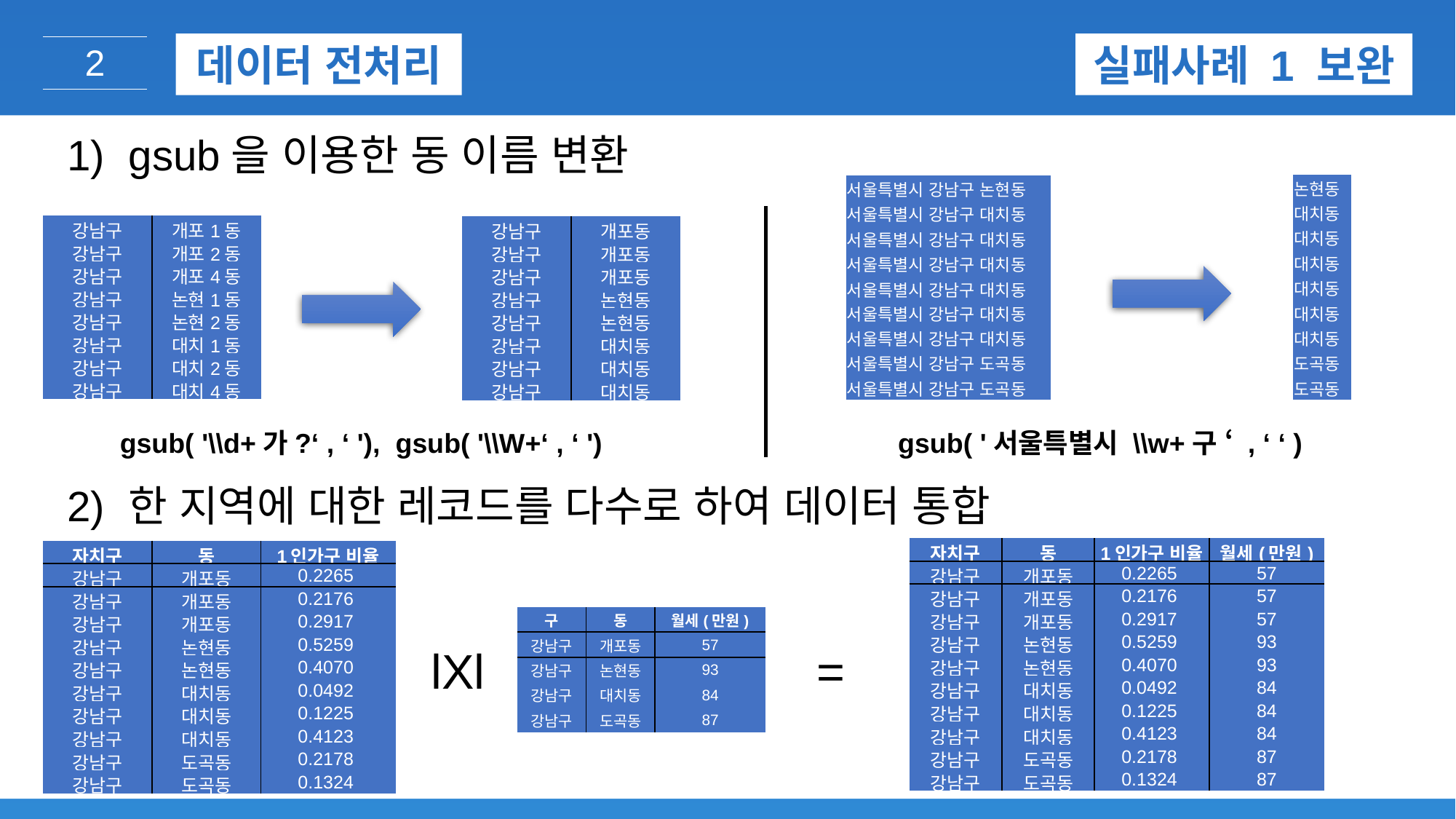

데이터 전처리
실패사례 1 보완
2

gsub을 이용한 동 이름 변환
| 논현동 |
| --- |
| 대치동 |
| 대치동 |
| 대치동 |
| 대치동 |
| 대치동 |
| 대치동 |
| 도곡동 |
| 도곡동 |
| 서울특별시 강남구 논현동 |
| --- |
| 서울특별시 강남구 대치동 |
| 서울특별시 강남구 대치동 |
| 서울특별시 강남구 대치동 |
| 서울특별시 강남구 대치동 |
| 서울특별시 강남구 대치동 |
| 서울특별시 강남구 대치동 |
| 서울특별시 강남구 도곡동 |
| 서울특별시 강남구 도곡동 |
| 강남구 | 개포1동 |
| --- | --- |
| 강남구 | 개포2동 |
| 강남구 | 개포4동 |
| 강남구 | 논현1동 |
| 강남구 | 논현2동 |
| 강남구 | 대치1동 |
| 강남구 | 대치2동 |
| 강남구 | 대치4동 |
| 강남구 | 개포동 |
| --- | --- |
| 강남구 | 개포동 |
| 강남구 | 개포동 |
| 강남구 | 논현동 |
| 강남구 | 논현동 |
| 강남구 | 대치동 |
| 강남구 | 대치동 |
| 강남구 | 대치동 |

gsub( '\\d+가?‘ , ‘ '),  gsub( '\\W+‘ , ‘ ')
gsub( '서울특별시 \\w+구 ‘ , ‘ ‘ )
한 지역에 대한 레코드를 다수로 하여 데이터 통합
| 자치구 | 동 | 1인가구 비율 | 월세(만원) |
| --- | --- | --- | --- |
| 강남구 | 개포동 | 0.2265 | 57 |
| 강남구 | 개포동 | 0.2176 | 57 |
| 강남구 | 개포동 | 0.2917 | 57 |
| 강남구 | 논현동 | 0.5259 | 93 |
| 강남구 | 논현동 | 0.4070 | 93 |
| 강남구 | 대치동 | 0.0492 | 84 |
| 강남구 | 대치동 | 0.1225 | 84 |
| 강남구 | 대치동 | 0.4123 | 84 |
| 강남구 | 도곡동 | 0.2178 | 87 |
| 강남구 | 도곡동 | 0.1324 | 87 |
| 자치구 | 동 | 1인가구 비율 |
| --- | --- | --- |
| 강남구 | 개포동 | 0.2265 |
| 강남구 | 개포동 | 0.2176 |
| 강남구 | 개포동 | 0.2917 |
| 강남구 | 논현동 | 0.5259 |
| 강남구 | 논현동 | 0.4070 |
| 강남구 | 대치동 | 0.0492 |
| 강남구 | 대치동 | 0.1225 |
| 강남구 | 대치동 | 0.4123 |
| 강남구 | 도곡동 | 0.2178 |
| 강남구 | 도곡동 | 0.1324 |
| 구 | 동 | 월세(만원) |
| --- | --- | --- |
| 강남구 | 개포동 | 57 |
| 강남구 | 논현동 | 93 |
| 강남구 | 대치동 | 84 |
| 강남구 | 도곡동 | 87 |
=
lXl